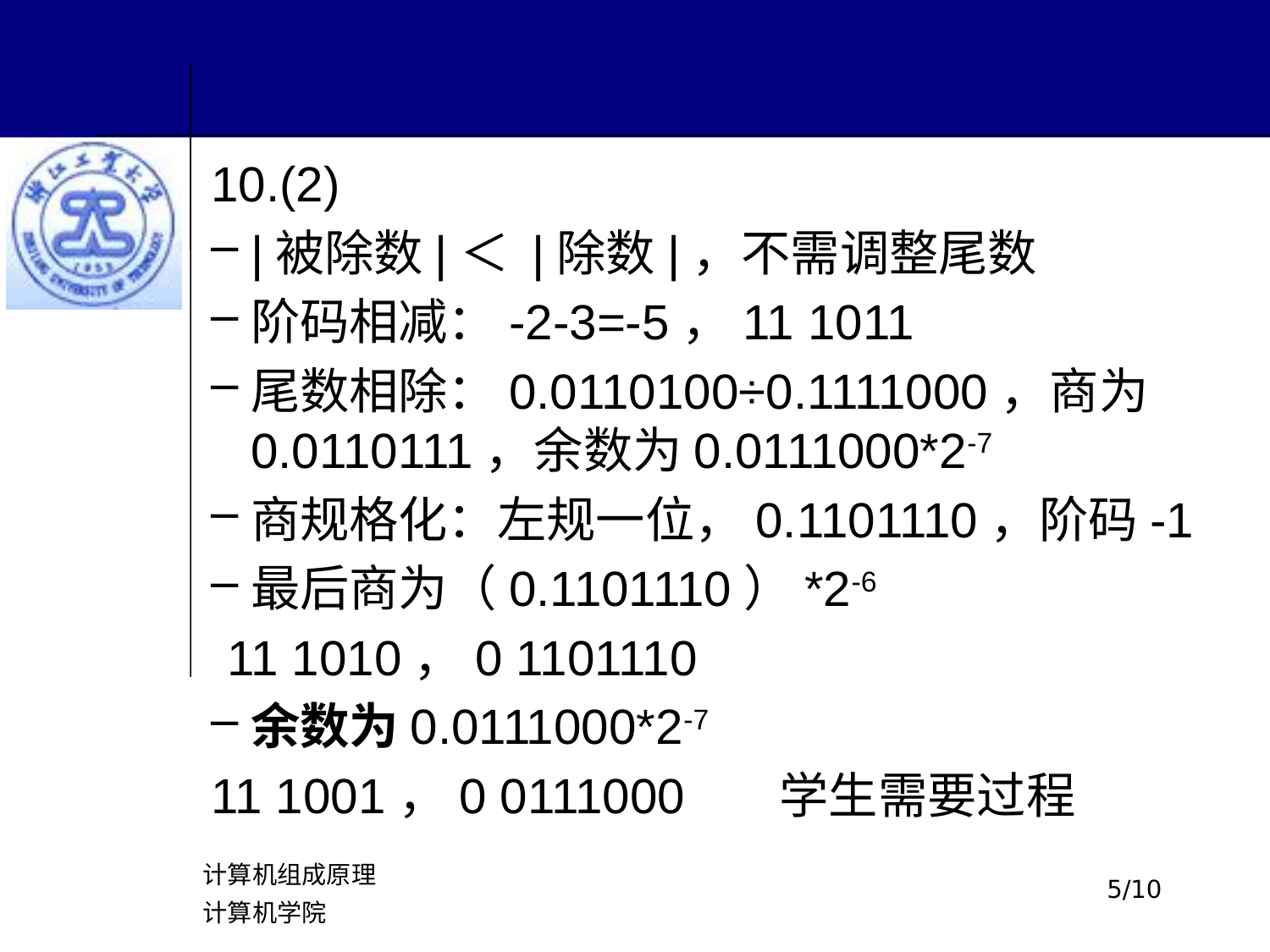

#
10.(2)
|被除数|＜ |除数|，不需调整尾数
阶码相减：-2-3=-5，11 1011
尾数相除：0.0110100÷0.1111000，商为0.0110111，余数为0.0111000*2-7
商规格化：左规一位，0.1101110，阶码-1
最后商为（0.1101110）*2-6
  11 1010，0 1101110
余数为0.0111000*2-7
11 1001，0 0111000      学生需要过程
计算机组成原理
计算机学院

5/10